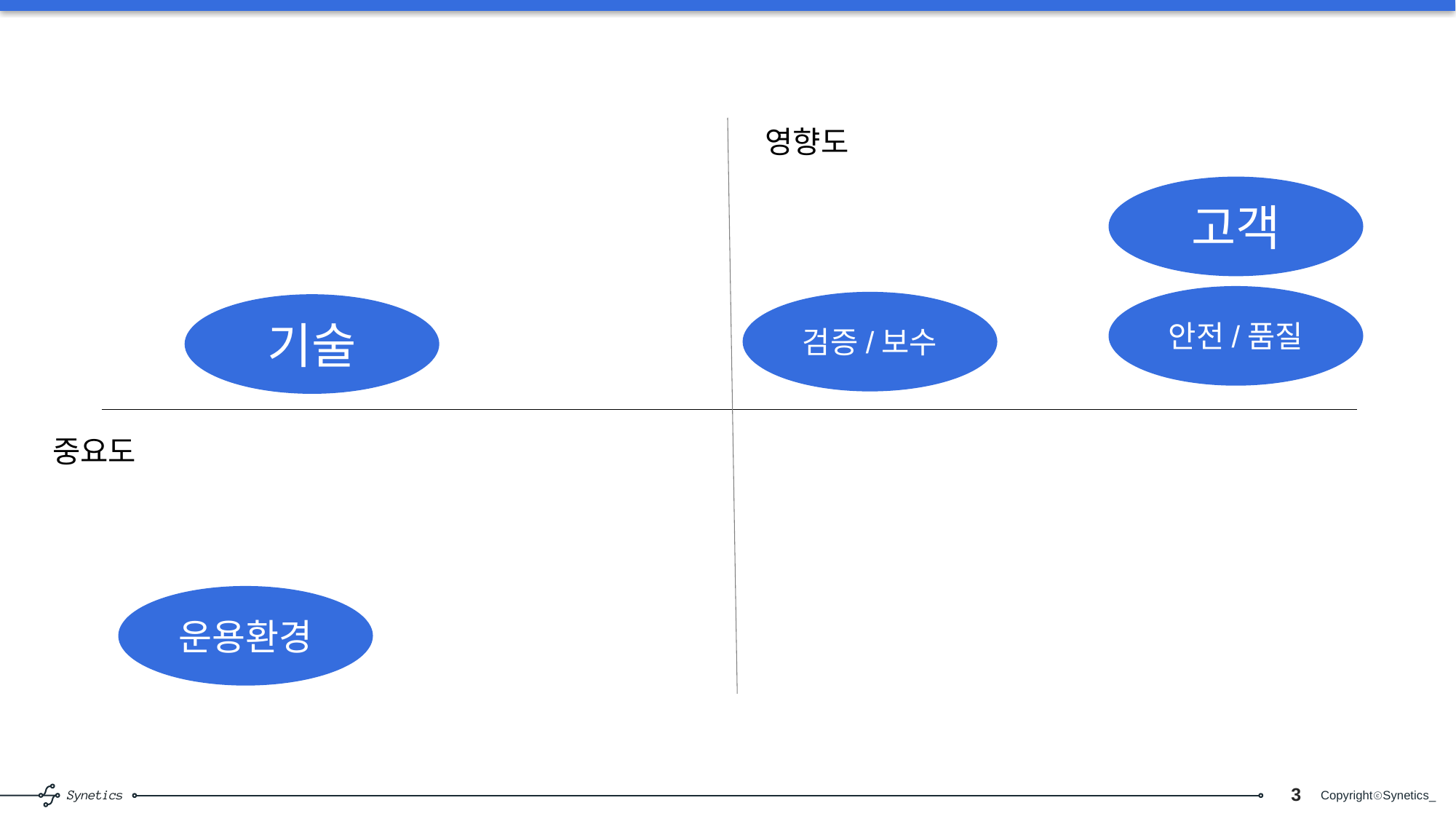

#
영향도
고객
안전/품질
검증/보수
기술
중요도
운용환경